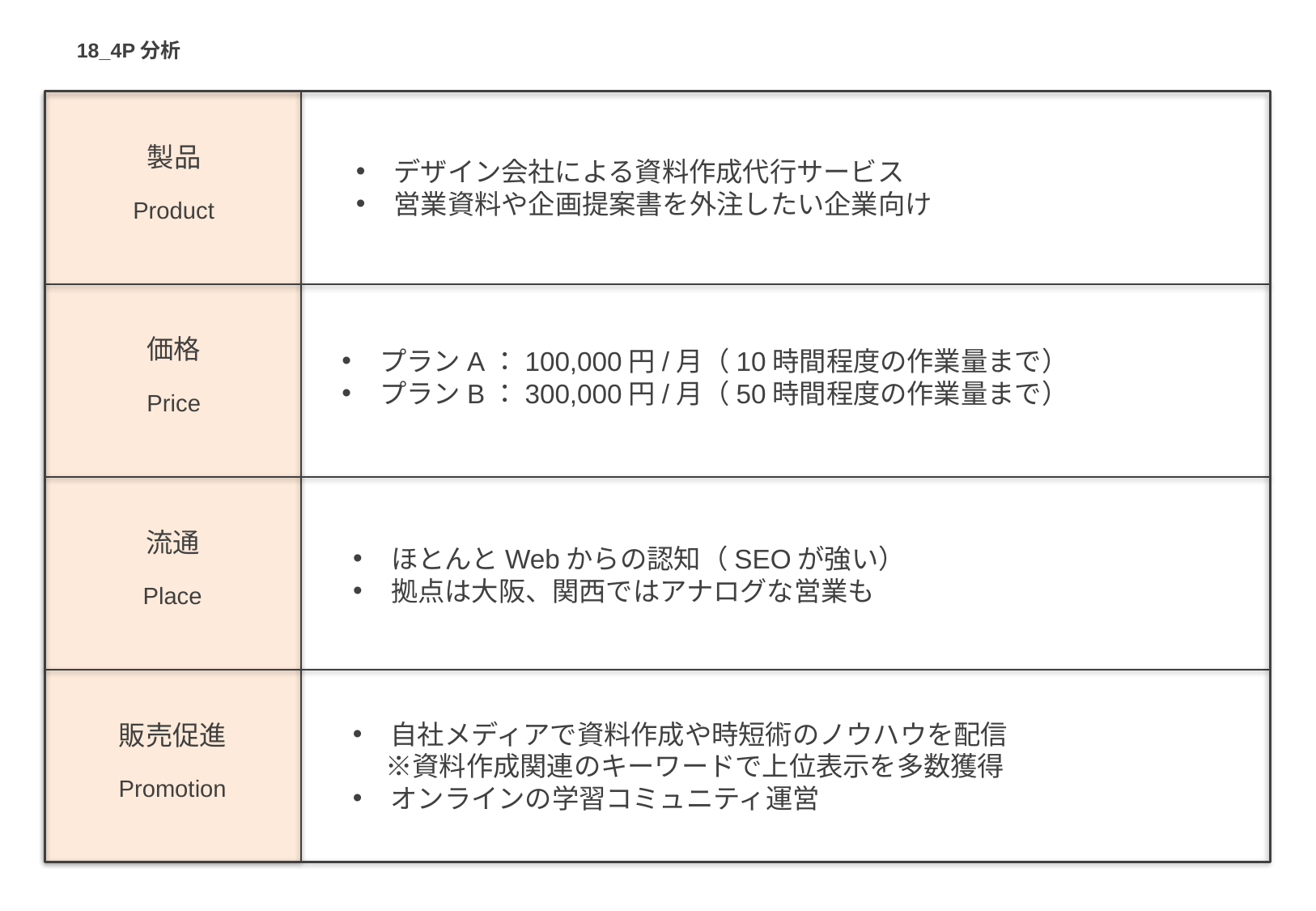

18_4P分析

製品
デザイン会社による資料作成代行サービス
営業資料や企画提案書を外注したい企業向け
Product
価格
プランA：100,000円/月（10時間程度の作業量まで）
プランB：300,000円/月（50時間程度の作業量まで）
Price
流通
ほとんとWebからの認知（SEOが強い）
拠点は大阪、関西ではアナログな営業も
Place
自社メディアで資料作成や時短術のノウハウを配信
　 ※資料作成関連のキーワードで上位表示を多数獲得
オンラインの学習コミュニティ運営
販売促進
Promotion